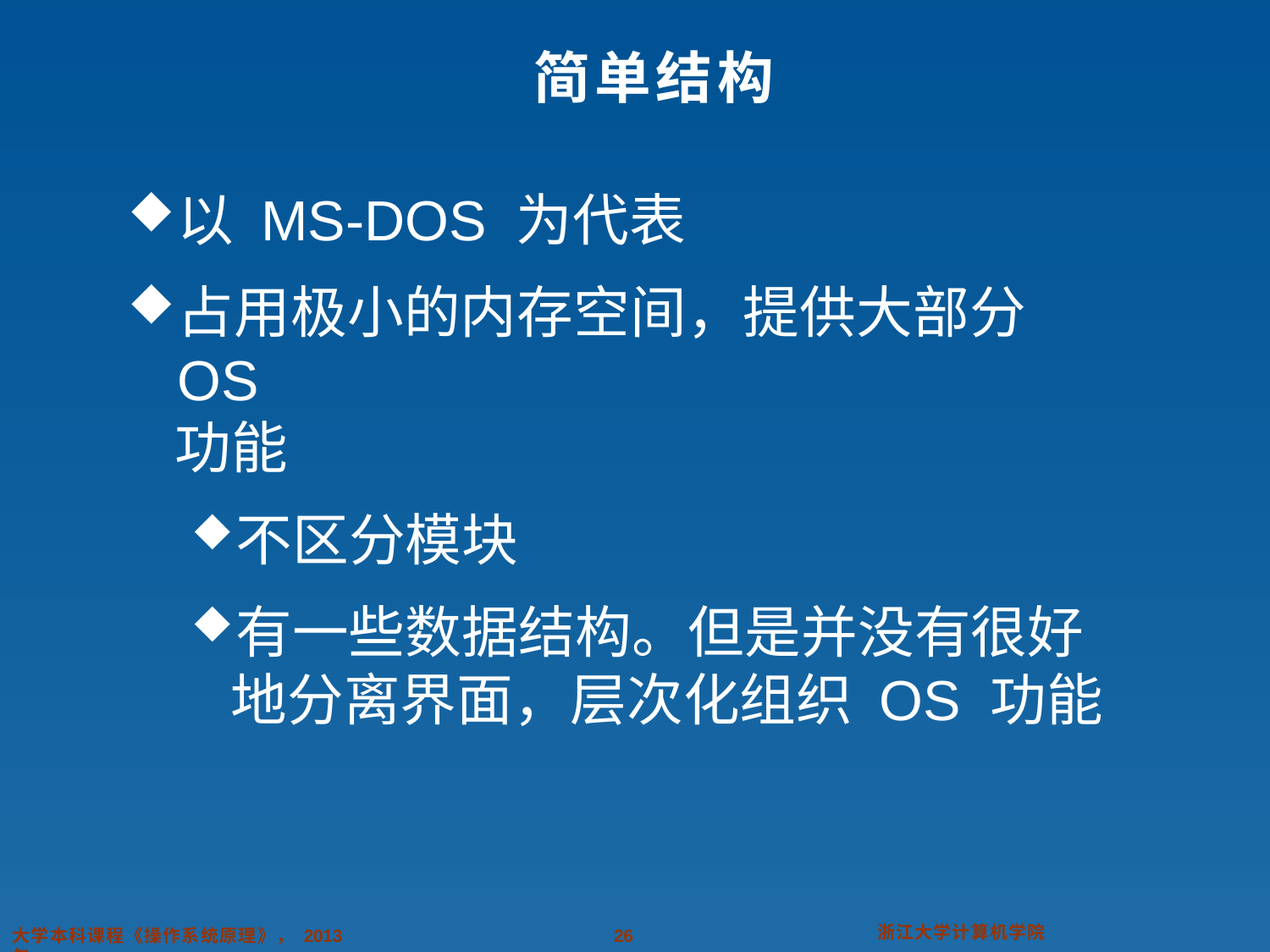

# 简单结构
以MS-DOS 为代表
占用极小的内存空间，提供大部分 OS
功能
不区分模块
有一些数据结构。但是并没有很好
地分离界面，层次化组织 OS 功能
浙江大学计算机学院
大学本科课程《操作系统原理》， 2013 年
26